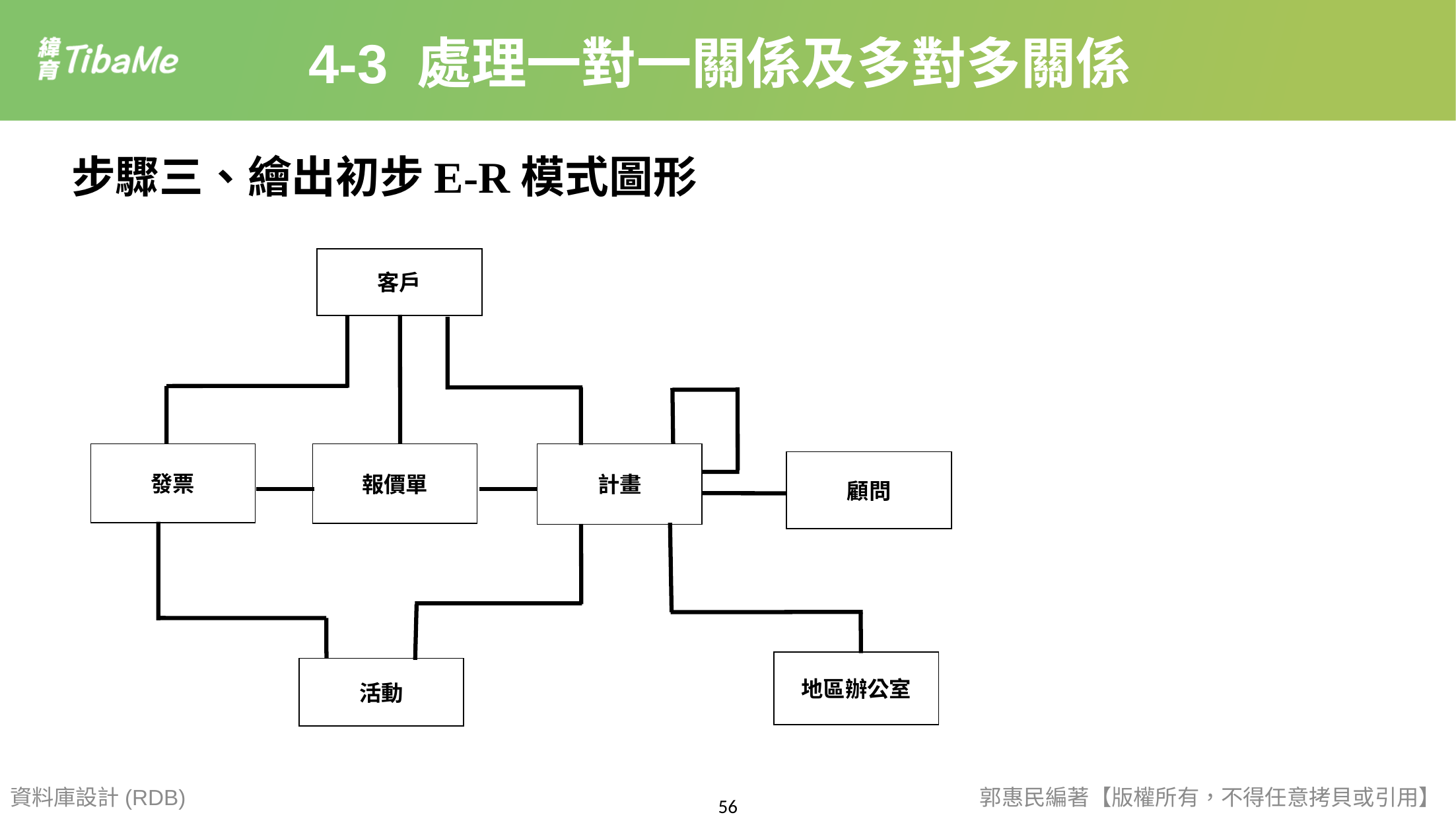

4-3 處理一對一關係及多對多關係
步驟三、繪出初步E-R模式圖形
客戶

發票
報價單
計畫
顧問

地區辦公室
活動
資料庫設計(RDB)
郭惠民編著【版權所有，不得任意拷貝或引用】